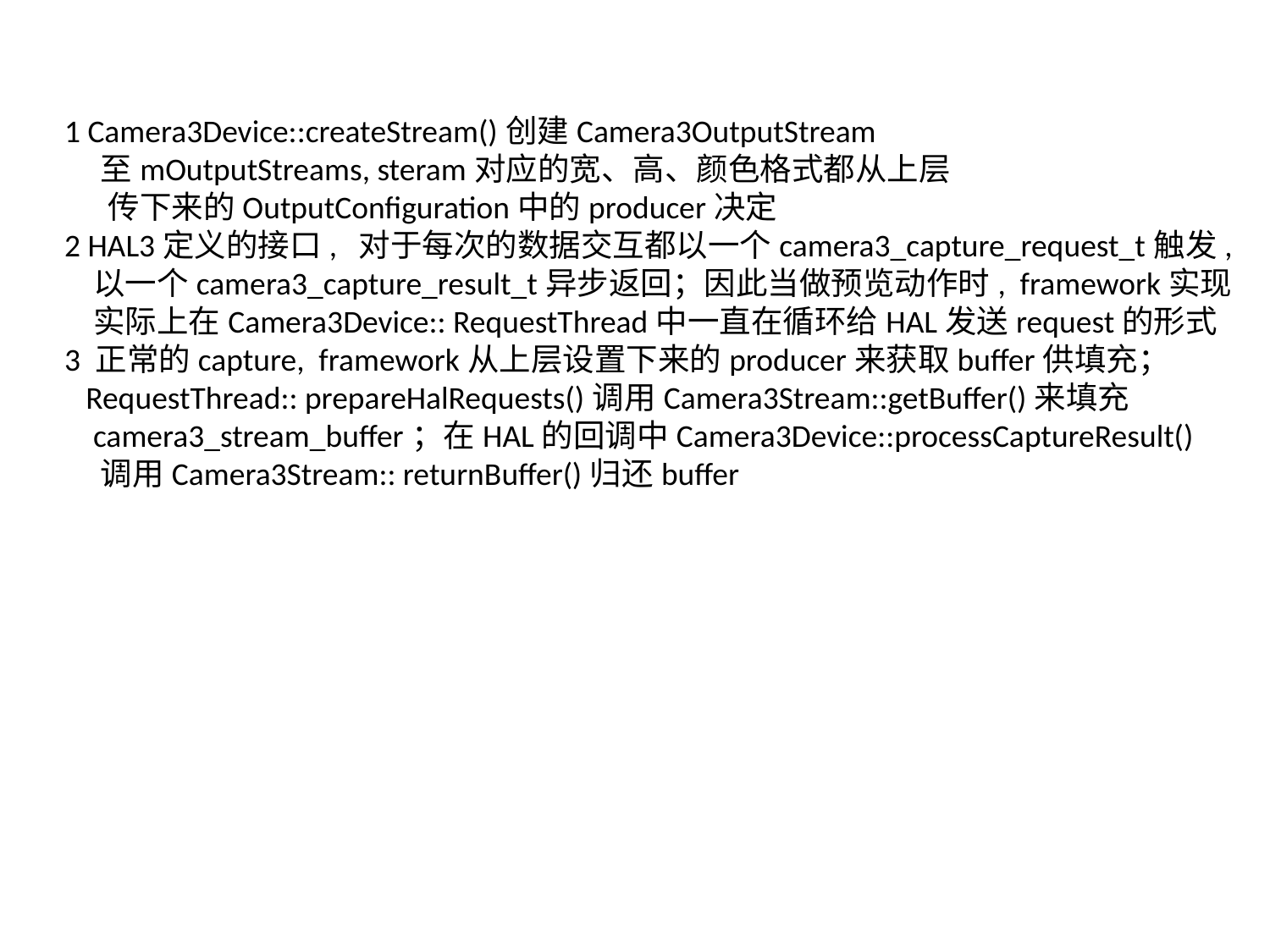

1 Camera3Device::createStream()创建Camera3OutputStream
    至mOutputStreams, steram对应的宽、高、颜色格式都从上层
     传下来的OutputConfiguration中的producer决定
2 HAL3定义的接口,  对于每次的数据交互都以一个camera3_capture_request_t触发,
   以一个camera3_capture_result_t异步返回；因此当做预览动作时,  framework实现
   实际上在Camera3Device:: RequestThread中一直在循环给HAL发送request的形式
3 正常的capture,  framework从上层设置下来的producer来获取buffer供填充；
   RequestThread:: prepareHalRequests()调用Camera3Stream::getBuffer()来填充
    camera3_stream_buffer；在HAL的回调中Camera3Device::processCaptureResult()
    调用Camera3Stream:: returnBuffer()归还buffer